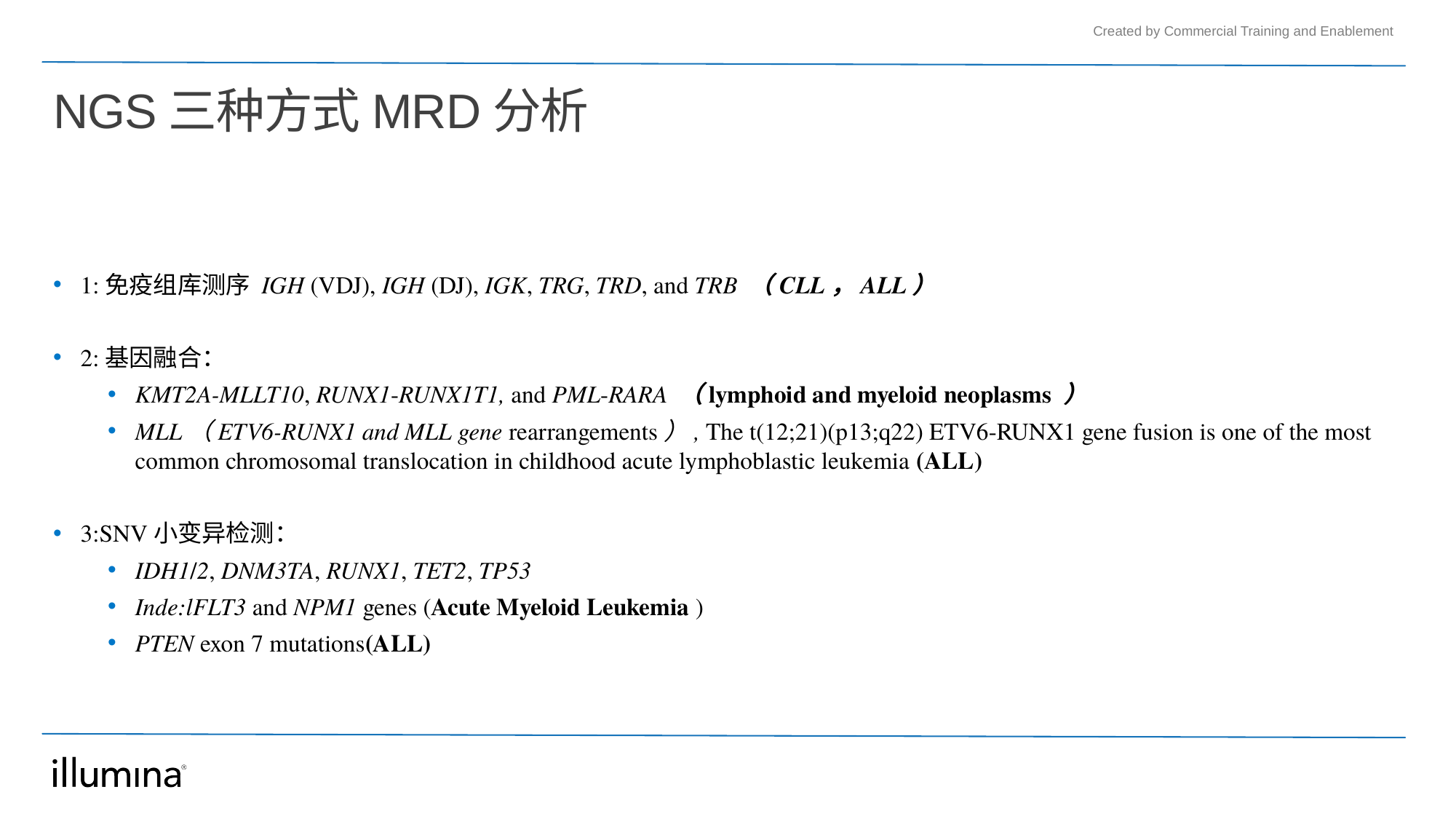

# NGS三种方式MRD分析
1:免疫组库测序 IGH (VDJ), IGH (DJ), IGK, TRG, TRD, and TRB （CLL，ALL）
2:基因融合：
KMT2A-MLLT10, RUNX1-RUNX1T1, and PML-RARA （lymphoid and myeloid neoplasms ）
MLL（ETV6-RUNX1 and MLL gene rearrangements）, The t(12;21)(p13;q22) ETV6-RUNX1 gene fusion is one of the most common chromosomal translocation in childhood acute lymphoblastic leukemia (ALL)
3:SNV小变异检测：
IDH1/2, DNM3TA, RUNX1, TET2, TP53
Inde:lFLT3 and NPM1 genes (Acute Myeloid Leukemia )
PTEN exon 7 mutations(ALL)